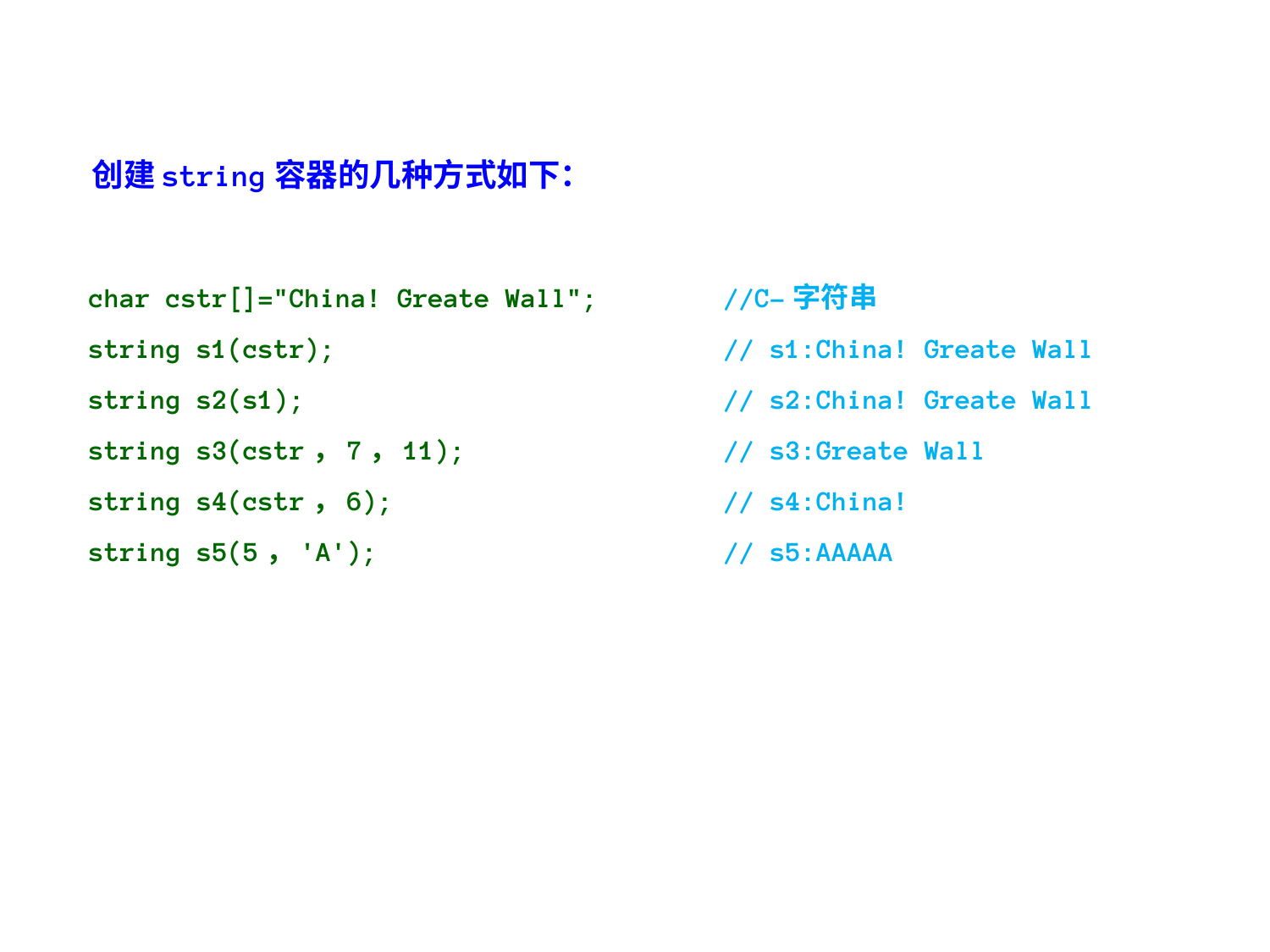

创建string容器的几种方式如下：
char cstr[]="China! Greate Wall";	//C-字符串
string s1(cstr);				// s1:China! Greate Wall
string s2(s1);				// s2:China! Greate Wall
string s3(cstr，7，11);			// s3:Greate Wall
string s4(cstr，6);			// s4:China!
string s5(5，'A');			// s5:AAAAA